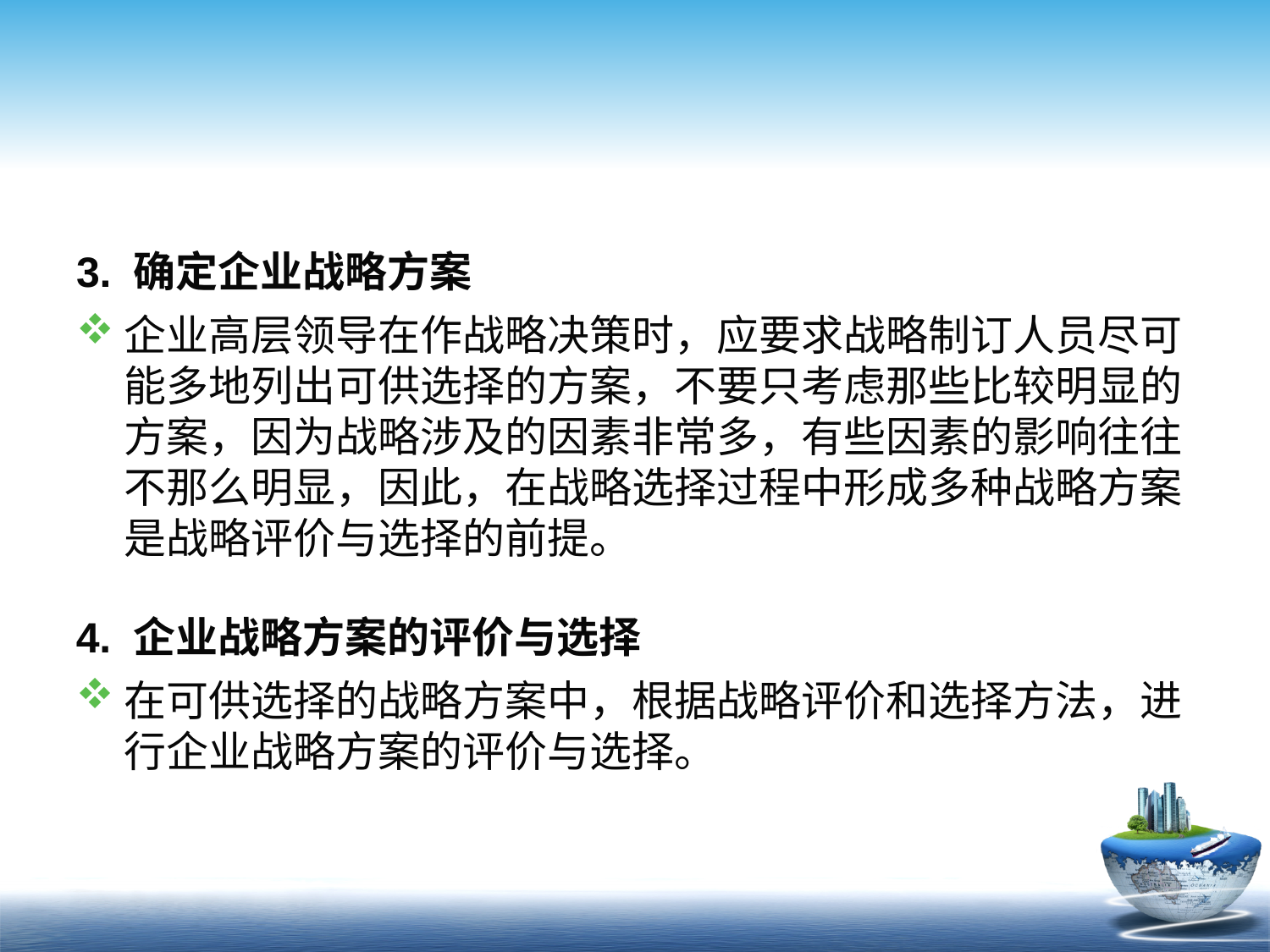

3. 确定企业战略方案
企业高层领导在作战略决策时，应要求战略制订人员尽可能多地列出可供选择的方案，不要只考虑那些比较明显的方案，因为战略涉及的因素非常多，有些因素的影响往往不那么明显，因此，在战略选择过程中形成多种战略方案是战略评价与选择的前提。
4. 企业战略方案的评价与选择
在可供选择的战略方案中，根据战略评价和选择方法，进行企业战略方案的评价与选择。